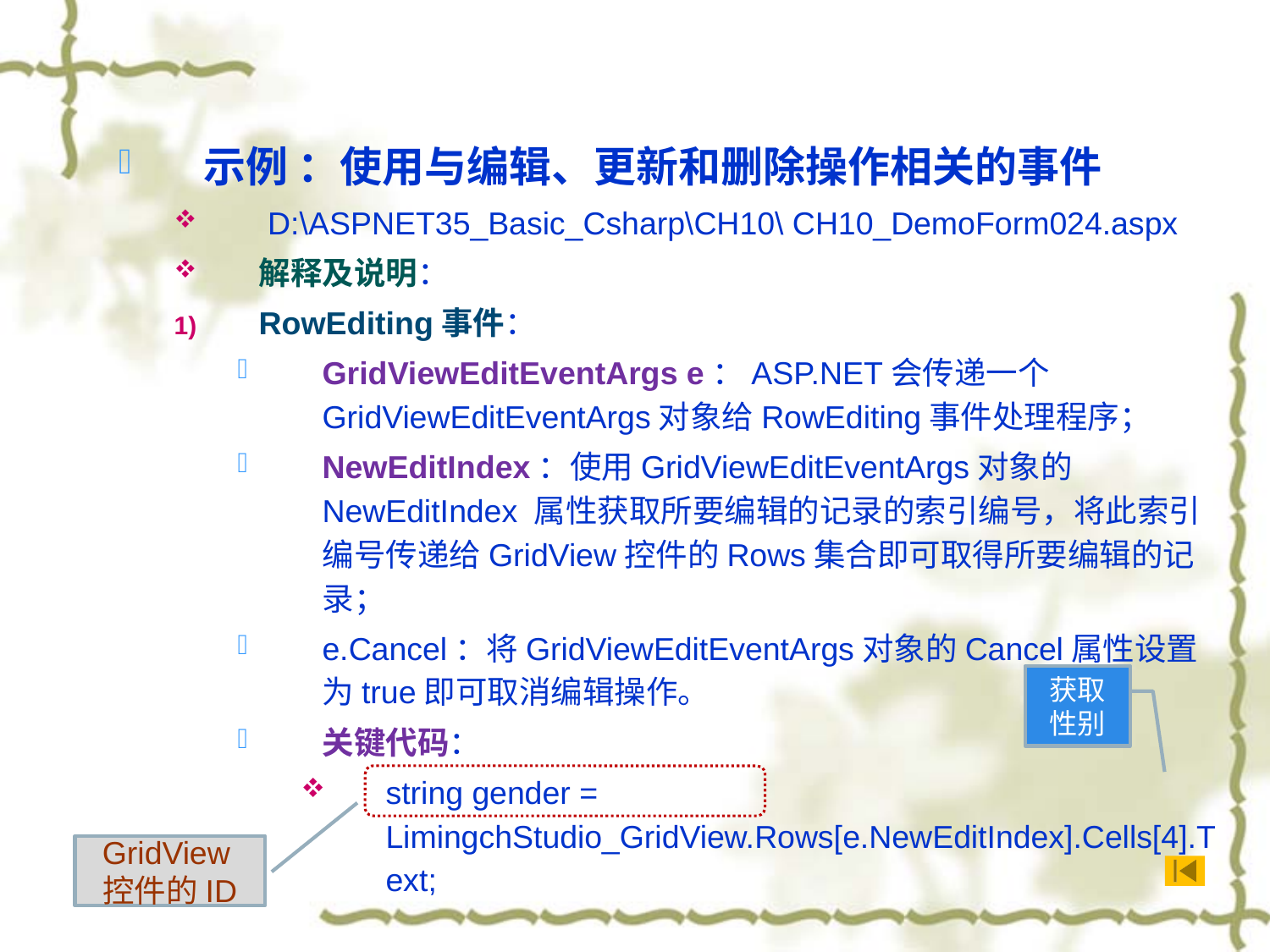

示例 ：使用与编辑、更新和删除操作相关的事件
 D:\ASPNET35_Basic_Csharp\CH10\ CH10_DemoForm024.aspx
解释及说明：
RowEditing事件：
GridViewEditEventArgs e：ASP.NET会传递一个GridViewEditEventArgs对象给RowEditing事件处理程序；
NewEditIndex：使用GridViewEditEventArgs对象的NewEditIndex 属性获取所要编辑的记录的索引编号，将此索引编号传递给GridView控件的Rows集合即可取得所要编辑的记录；
e.Cancel：将GridViewEditEventArgs对象的Cancel属性设置为true即可取消编辑操作。
关键代码：
string gender = LimingchStudio_GridView.Rows[e.NewEditIndex].Cells[4].Text;
获取性别

GridView控件的ID